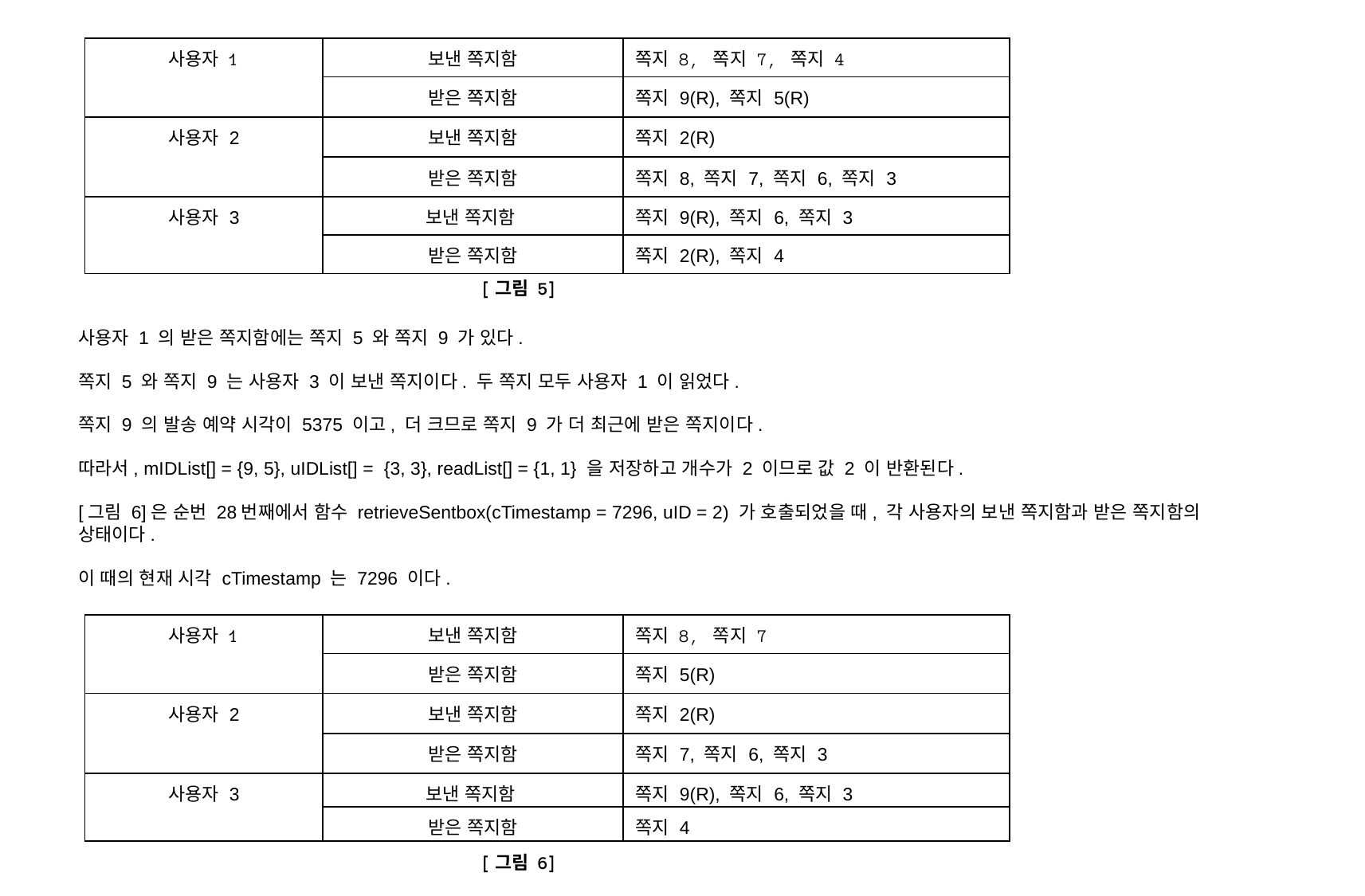

| 사용자 1 | 보낸 쪽지함 | 쪽지 8, 쪽지 7, 쪽지 4 |
| --- | --- | --- |
|  | 받은 쪽지함 | 쪽지 9(R), 쪽지 5(R) |
| 사용자 2 | 보낸 쪽지함 | 쪽지 2(R) |
|  | 받은 쪽지함 | 쪽지 8, 쪽지 7, 쪽지 6, 쪽지 3 |
| 사용자 3 | 보낸 쪽지함 | 쪽지 9(R), 쪽지 6, 쪽지 3 |
|  | 받은 쪽지함 | 쪽지 2(R), 쪽지 4 |
[그림 5]
사용자 1 의 받은 쪽지함에는 쪽지 5 와 쪽지 9 가 있다.

쪽지 5 와 쪽지 9 는 사용자 3 이 보낸 쪽지이다. 두 쪽지 모두 사용자 1 이 읽었다.

쪽지 9 의 발송 예약 시각이 5375 이고, 더 크므로 쪽지 9 가 더 최근에 받은 쪽지이다.

따라서, mIDList[] = {9, 5}, uIDList[] =  {3, 3}, readList[] = {1, 1} 을 저장하고 개수가 2 이므로 값 2 이 반환된다.

[그림 6]은 순번 28번째에서 함수 retrieveSentbox(cTimestamp = 7296, uID = 2) 가 호출되었을 때, 각 사용자의 보낸 쪽지함과 받은 쪽지함의 상태이다.

이 때의 현재 시각 cTimestamp 는 7296 이다.
| 사용자 1 | 보낸 쪽지함 | 쪽지 8, 쪽지 7 |
| --- | --- | --- |
|  | 받은 쪽지함 | 쪽지 5(R) |
| 사용자 2 | 보낸 쪽지함 | 쪽지 2(R) |
|  | 받은 쪽지함 | 쪽지 7, 쪽지 6, 쪽지 3 |
| 사용자 3 | 보낸 쪽지함 | 쪽지 9(R), 쪽지 6, 쪽지 3 |
|  | 받은 쪽지함 | 쪽지 4 |
[그림 6]